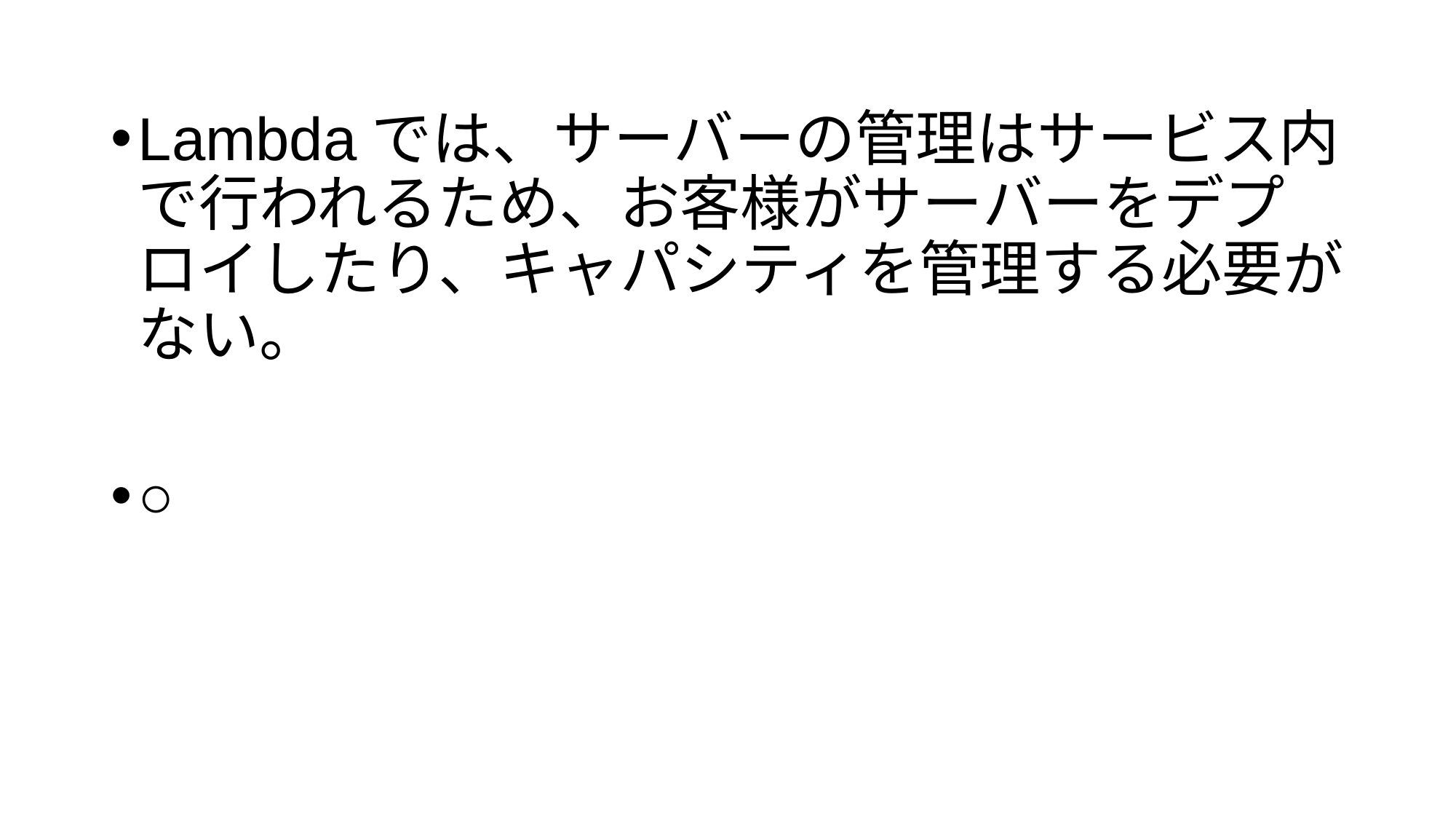

Lambdaでは、サーバーの管理はサービス内で行われるため、お客様がサーバーをデプロイしたり、キャパシティを管理する必要がない。

○